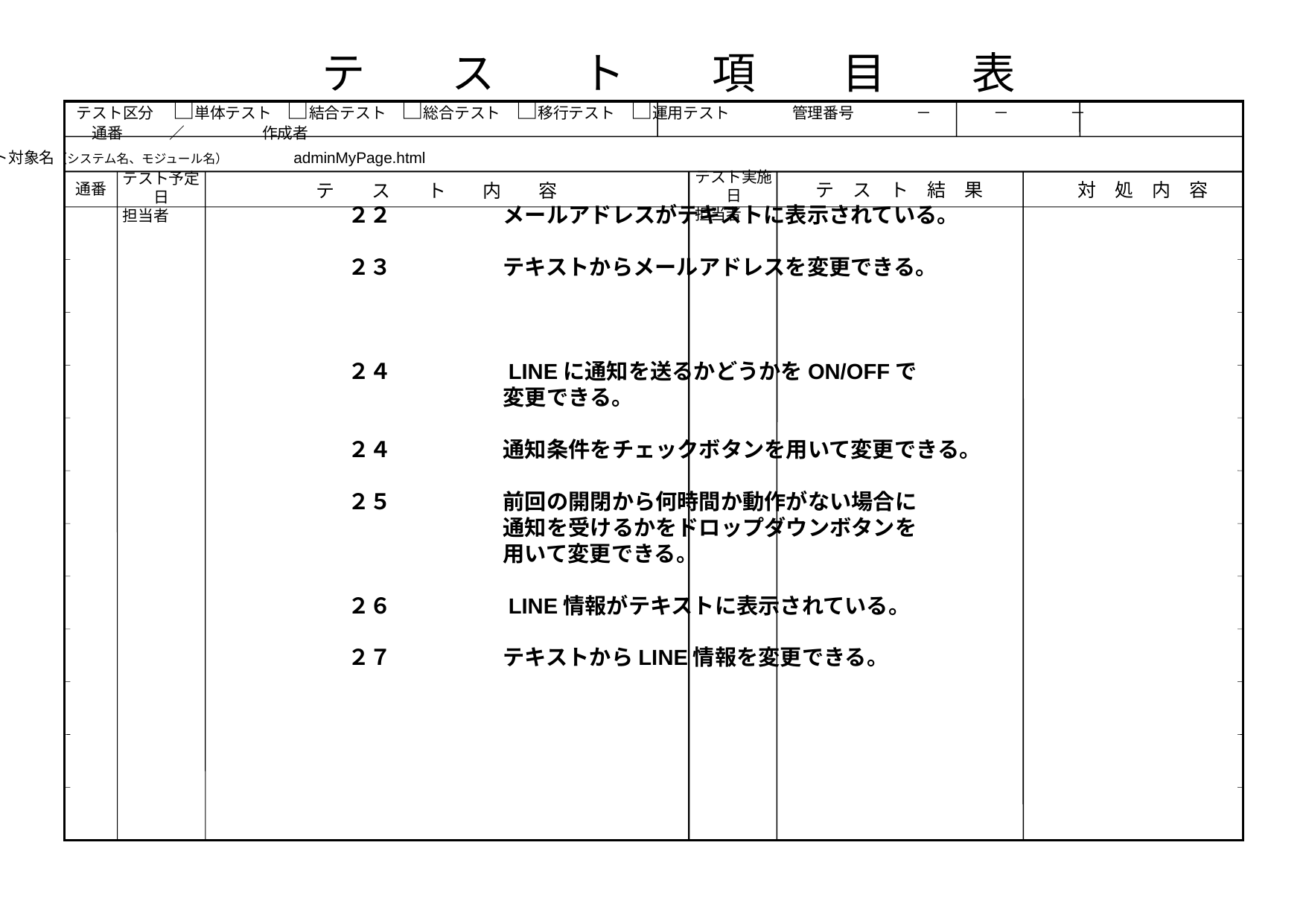

テ　　ス　　ト　　項　　目　　表
テスト区分　 □単体テスト　□結合テスト　□総合テスト　□移行テスト　□運用テスト　　         管理番号　　　　－　　　　－　　　　－　　　　　　通番　　　／　　　　　作成者

テスト対象名（システム名、モジュール名）　　　　adminMyPage.html
テスト実施日
担当者
テスト予定日
担当者

テ　ス　ト　結　果
対　処　内　容
通番
テ　　ス　　ト　　内　　容
　２２	　　　メールアドレスがテキストに表示されている。

　２３	　　　テキストからメールアドレスを変更できる。

　２４	　　　LINEに通知を送るかどうかをON/OFFで
	　　　変更できる。

　２４	　　　通知条件をチェックボタンを用いて変更できる。

　２５	　　　前回の開閉から何時間か動作がない場合に
	　　　通知を受けるかをドロップダウンボタンを
	　　　用いて変更できる。

　２６	　　　LINE情報がテキストに表示されている。

　２７	　　　テキストからLINE情報を変更できる。